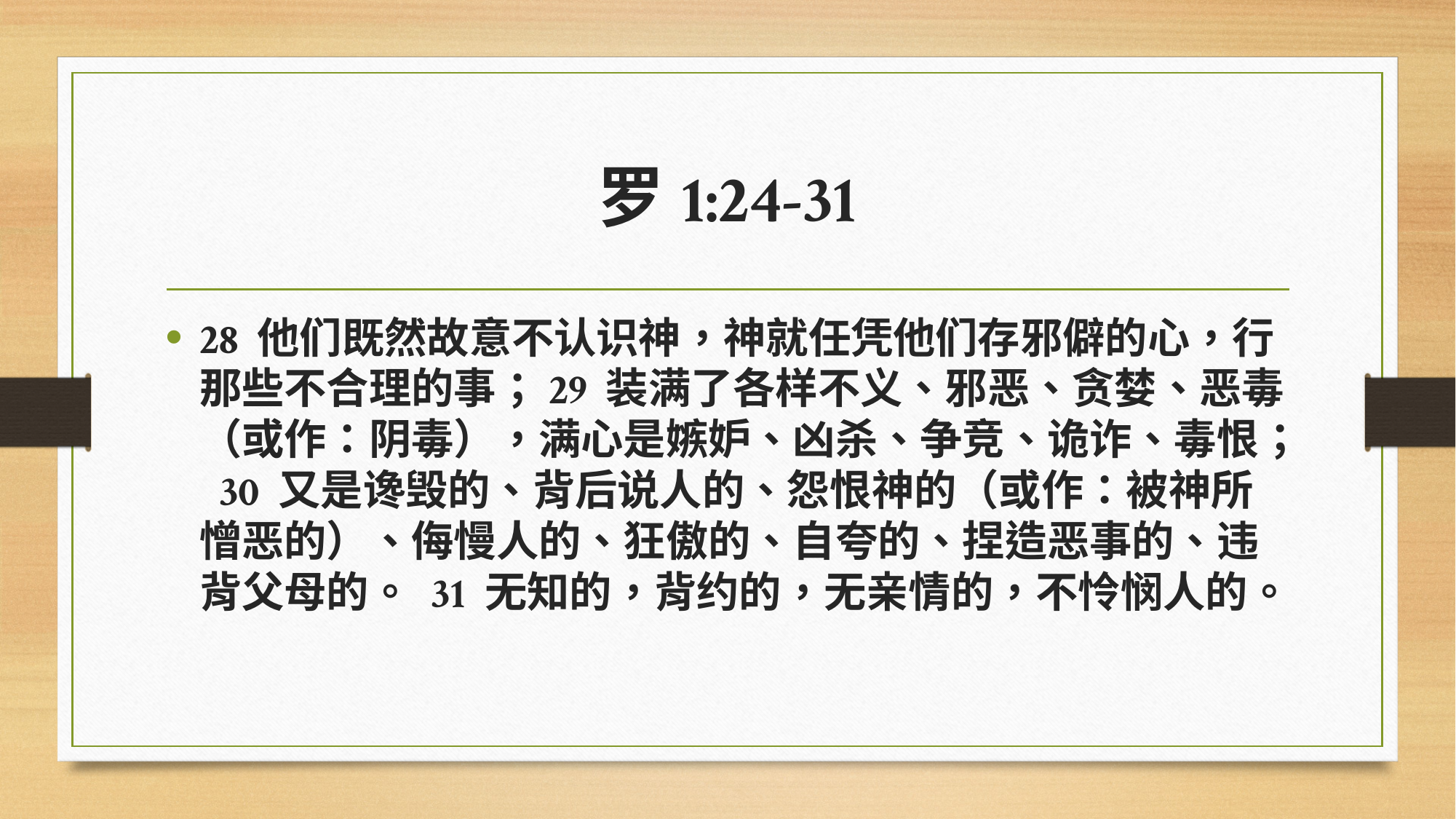

# 罗1:24-31
28 他们既然故意不认识神，神就任凭他们存邪僻的心，行那些不合理的事；29 装满了各样不义、邪恶、贪婪、恶毒（或作：阴毒），满心是嫉妒、凶杀、争竞、诡诈、毒恨； 30 又是谗毁的、背后说人的、怨恨神的（或作：被神所憎恶的）、侮慢人的、狂傲的、自夸的、捏造恶事的、违背父母的。 31 无知的，背约的，无亲情的，不怜悯人的。